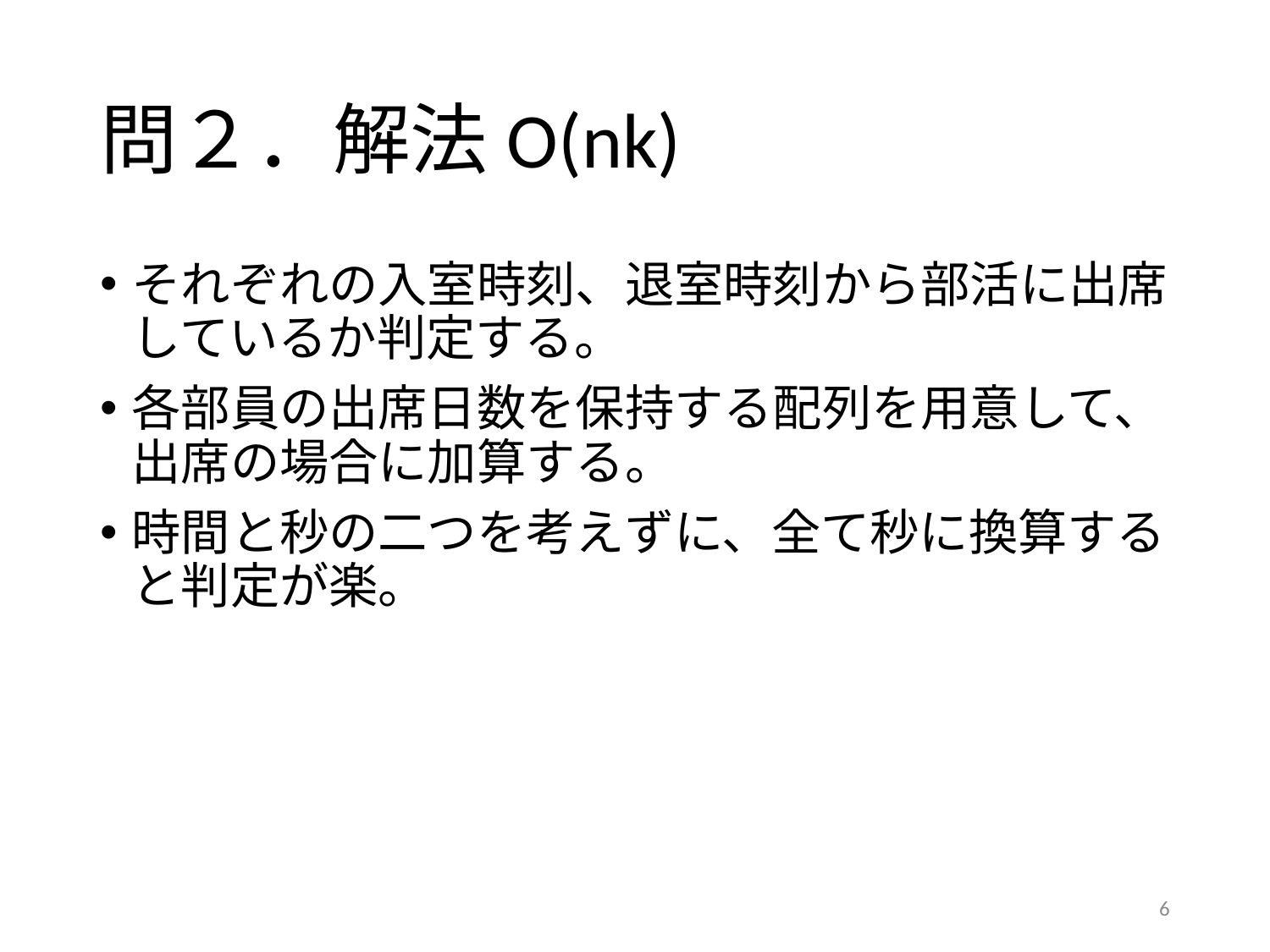

# 問２．解法O(nk)
それぞれの入室時刻、退室時刻から部活に出席しているか判定する。
各部員の出席日数を保持する配列を用意して、出席の場合に加算する。
時間と秒の二つを考えずに、全て秒に換算すると判定が楽。
6